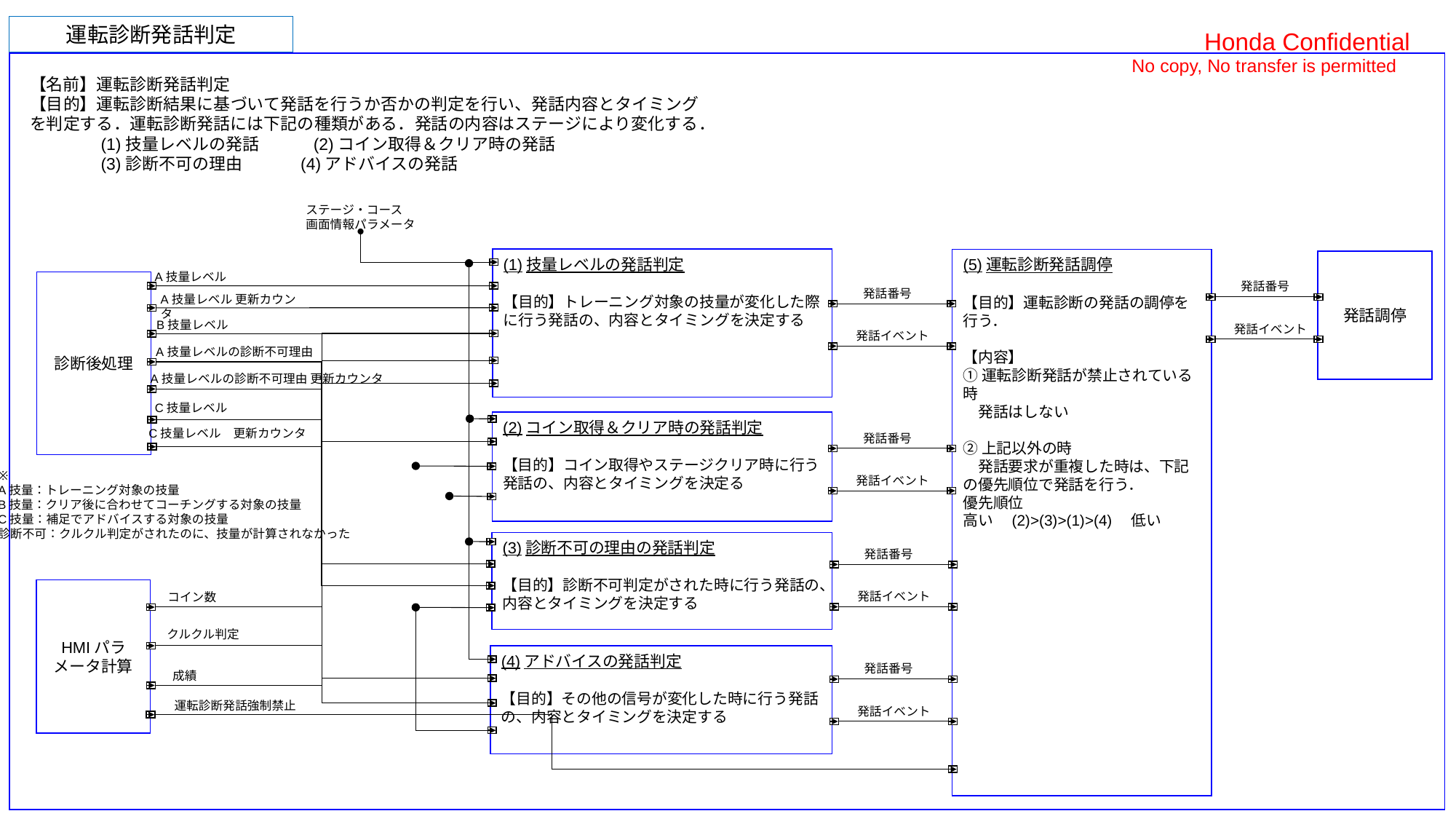

運転診断発話判定

【名前】運転診断発話判定
【目的】運転診断結果に基づいて発話を行うか否かの判定を行い、発話内容とタイミングを判定する．運転診断発話には下記の種類がある．発話の内容はステージにより変化する．
　　　　(1)技量レベルの発話　　　(2)コイン取得＆クリア時の発話
　　　　(3)診断不可の理由　　　 (4)アドバイスの発話
ステージ・コース
画面情報パラメータ
(1)技量レベルの発話判定

【目的】トレーニング対象の技量が変化した際に行う発話の、内容とタイミングを決定する
(5)運転診断発話調停

【目的】運転診断の発話の調停を行う．

【内容】
①運転診断発話が禁止されている時
　発話はしない

②上記以外の時
　発話要求が重複した時は、下記の優先順位で発話を行う．
優先順位
高い　(2)>(3)>(1)>(4)　低い
発話調停

A技量レベル
診断後処理
発話番号

発話番号
A技量レベル 更新カウンタ

B技量レベル
発話イベント
発話イベント

A技量レベルの診断不可理由

A技量レベルの診断不可理由 更新カウンタ

C技量レベル
(2)コイン取得＆クリア時の発話判定

【目的】コイン取得やステージクリア時に行う発話の、内容とタイミングを決定る

C技量レベル　更新カウンタ
発話番号

※
A技量：トレーニング対象の技量
B技量：クリア後に合わせてコーチングする対象の技量
C技量：補足でアドバイスする対象の技量
診断不可：クルクル判定がされたのに、技量が計算されなかった
発話イベント

(3)診断不可の理由の発話判定

【目的】診断不可判定がされた時に行う発話の、内容とタイミングを決定する

発話番号

HMIパラメータ計算

発話イベント
コイン数

クルクル判定

(4)アドバイスの発話判定

【目的】その他の信号が変化した時に行う発話の、内容とタイミングを決定する

発話番号
成績

運転診断発話強制禁止

発話イベント